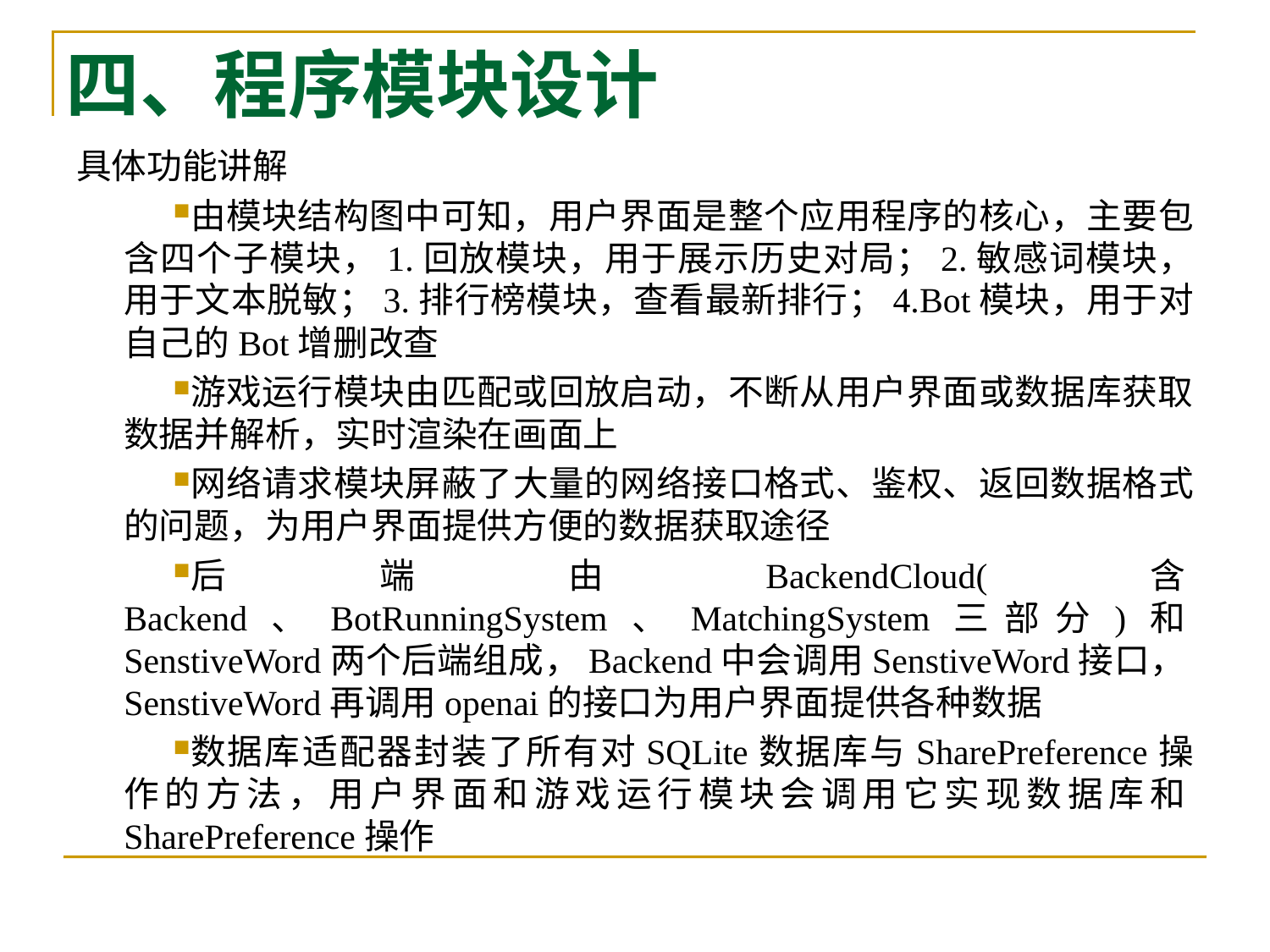

# 四、程序模块设计
具体功能讲解
由模块结构图中可知，用户界面是整个应用程序的核心，主要包含四个子模块，1.回放模块，用于展示历史对局；2.敏感词模块，用于文本脱敏；3.排行榜模块，查看最新排行；4.Bot模块，用于对自己的Bot增删改查
游戏运行模块由匹配或回放启动，不断从用户界面或数据库获取数据并解析，实时渲染在画面上
网络请求模块屏蔽了大量的网络接口格式、鉴权、返回数据格式的问题，为用户界面提供方便的数据获取途径
后端由BackendCloud(含Backend、BotRunningSystem、MatchingSystem三部分)和SenstiveWord两个后端组成，Backend中会调用SenstiveWord接口，SenstiveWord再调用openai的接口为用户界面提供各种数据
数据库适配器封装了所有对SQLite数据库与SharePreference操作的方法，用户界面和游戏运行模块会调用它实现数据库和SharePreference操作